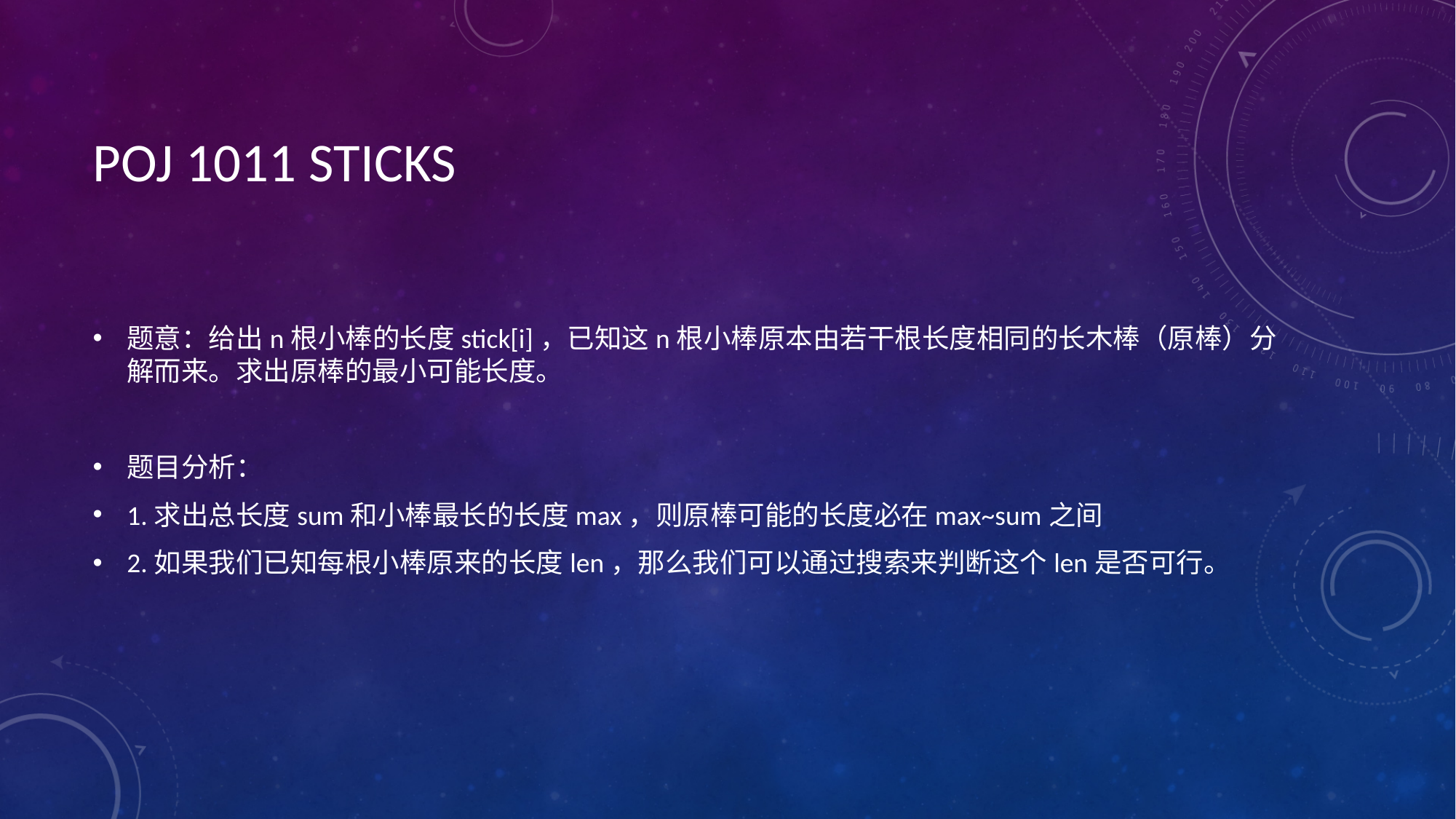

# POJ 1011 Sticks
题意：给出n根小棒的长度stick[i]，已知这n根小棒原本由若干根长度相同的长木棒（原棒）分解而来。求出原棒的最小可能长度。

题目分析：
1.求出总长度sum和小棒最长的长度max，则原棒可能的长度必在max~sum之间
2.如果我们已知每根小棒原来的长度len，那么我们可以通过搜索来判断这个len是否可行。